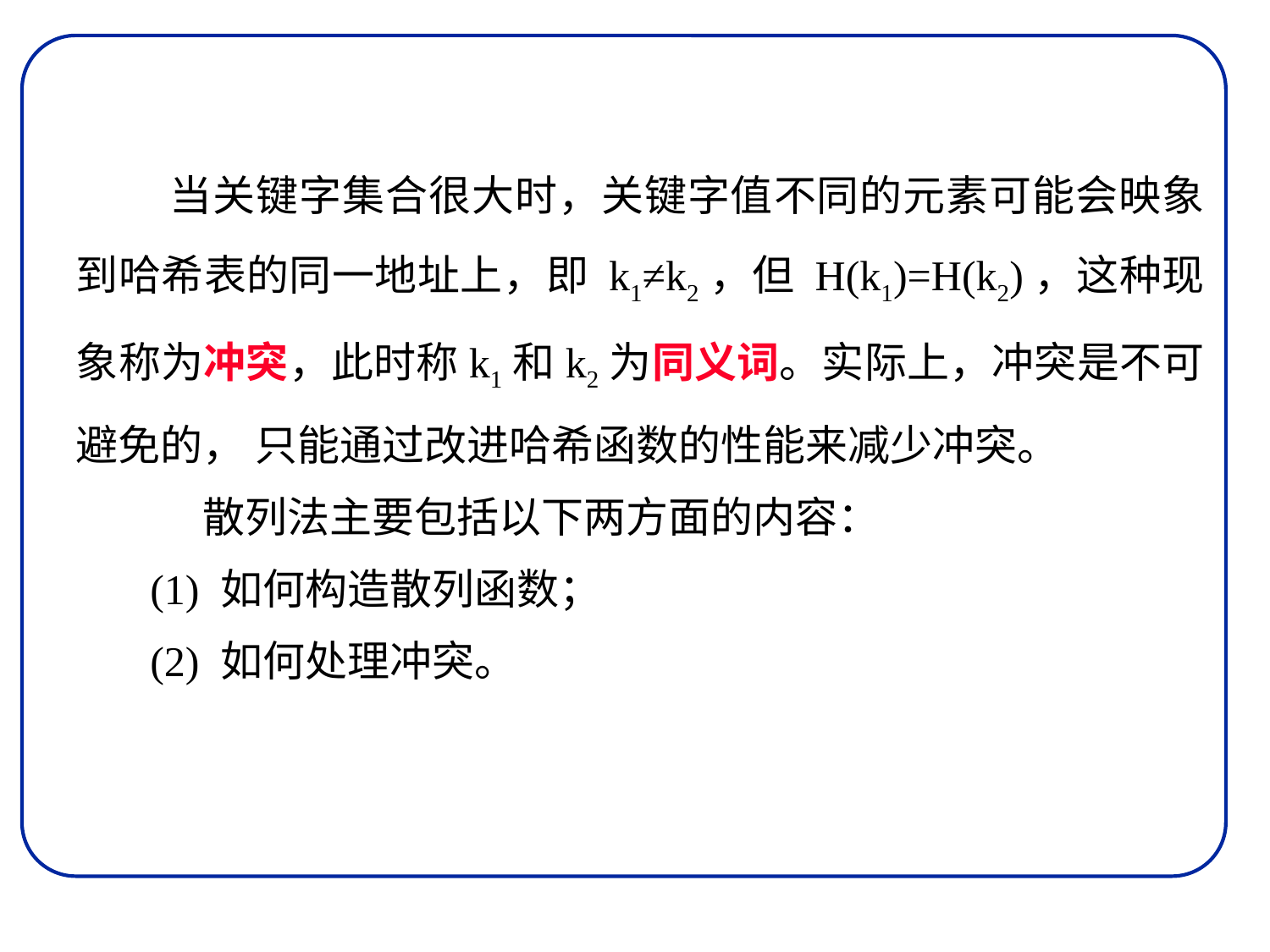

当关键字集合很大时，关键字值不同的元素可能会映象到哈希表的同一地址上，即 k1≠k2，但 H(k1)=H(k2)，这种现象称为冲突，此时称k1和k2为同义词。实际上，冲突是不可避免的， 只能通过改进哈希函数的性能来减少冲突。
	散列法主要包括以下两方面的内容：
       (1) 如何构造散列函数；
       (2) 如何处理冲突。